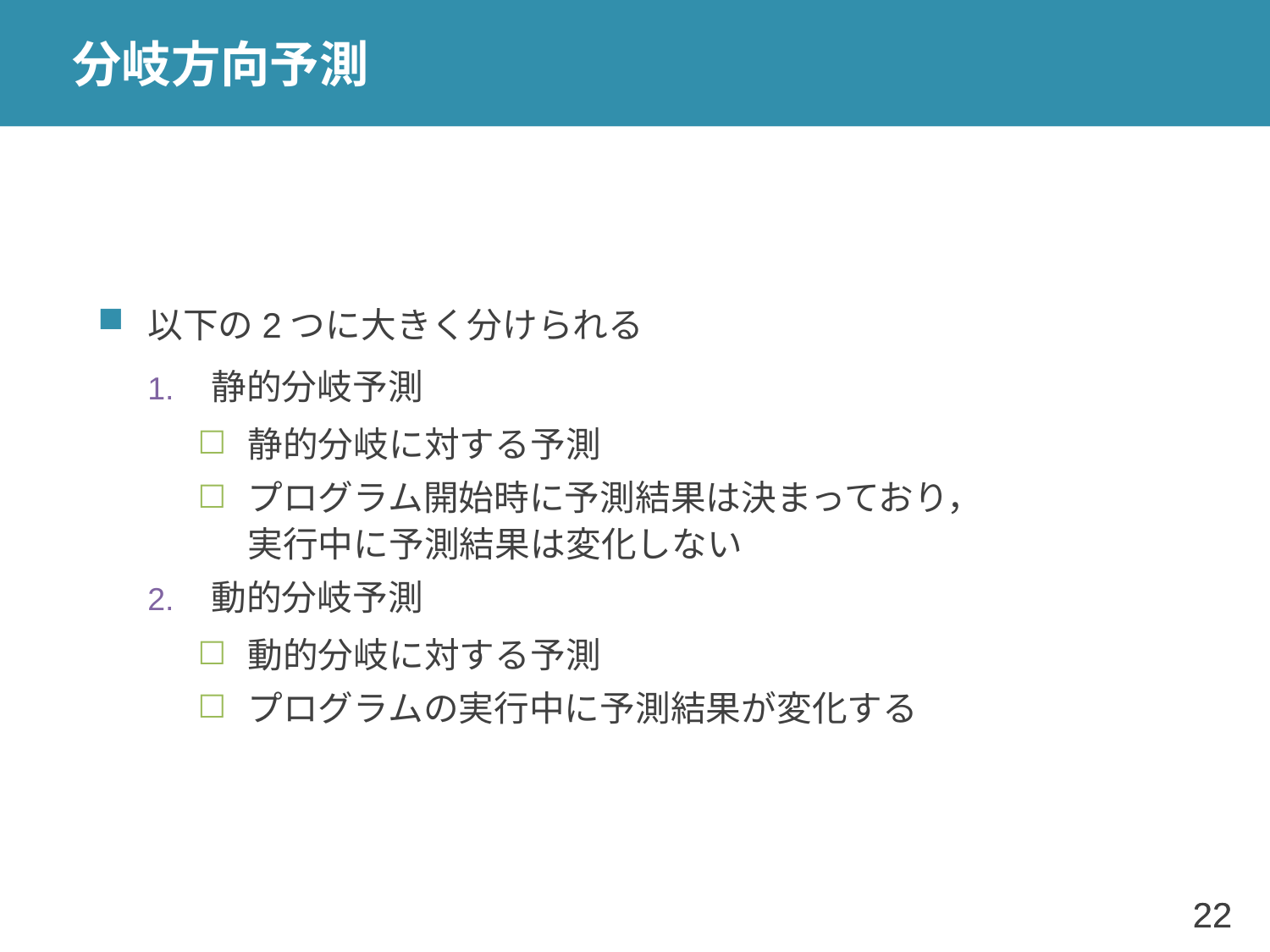

# 分岐方向予測
以下の2つに大きく分けられる
静的分岐予測
静的分岐に対する予測
プログラム開始時に予測結果は決まっており，
実行中に予測結果は変化しない
動的分岐予測
動的分岐に対する予測
プログラムの実行中に予測結果が変化する